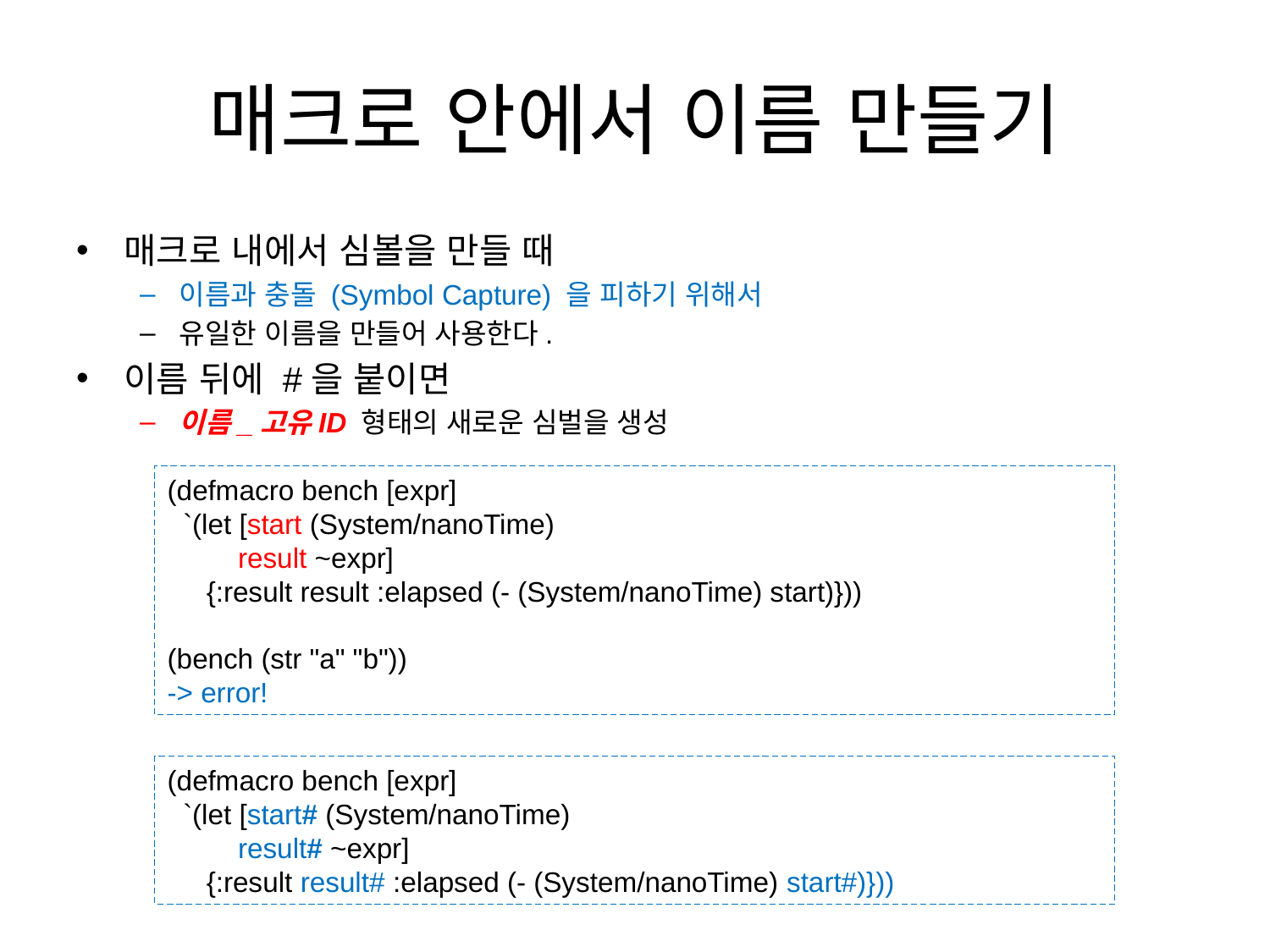

# 매크로 안에서 이름 만들기
매크로 내에서 심볼을 만들 때
이름과 충돌 (Symbol Capture) 을 피하기 위해서
유일한 이름을 만들어 사용한다.
이름 뒤에 #을 붙이면
이름_고유ID 형태의 새로운 심벌을 생성
(defmacro bench [expr]
  `(let [start (System/nanoTime)
         result ~expr]
     {:result result :elapsed (- (System/nanoTime) start)}))

(bench (str "a" "b"))
-> error!
(defmacro bench [expr]
  `(let [start# (System/nanoTime)
         result# ~expr]
     {:result result# :elapsed (- (System/nanoTime) start#)}))